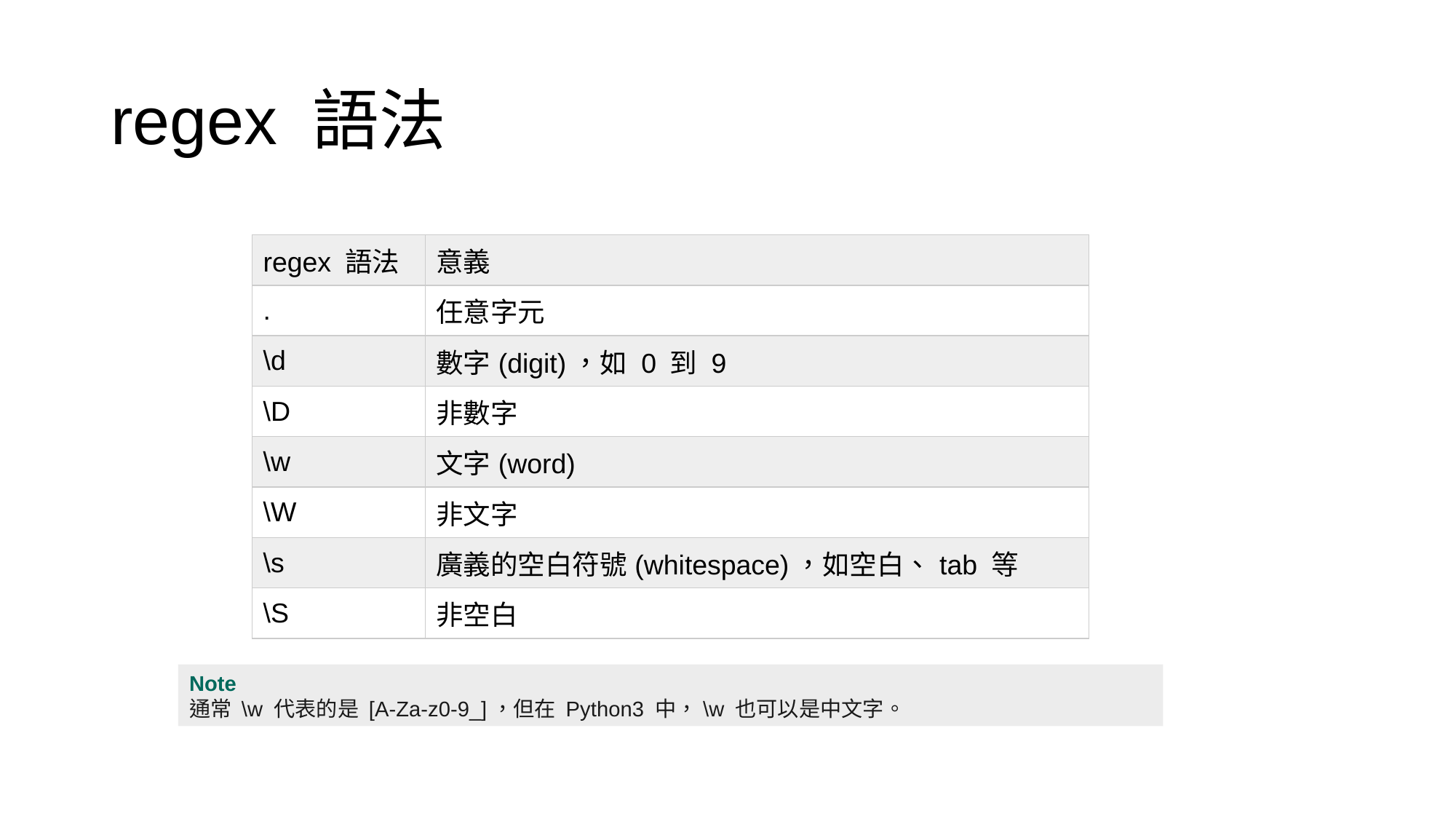

# regex 語法
| regex 語法 | 意義 |
| --- | --- |
| . | 任意字元 |
| \d | 數字(digit)，如 0 到 9 |
| \D | 非數字 |
| \w | 文字(word) |
| \W | 非文字 |
| \s | 廣義的空白符號(whitespace)，如空白、tab 等 |
| \S | 非空白 |
Note
通常 \w 代表的是 [A-Za-z0-9_]，但在 Python3 中，\w 也可以是中文字。